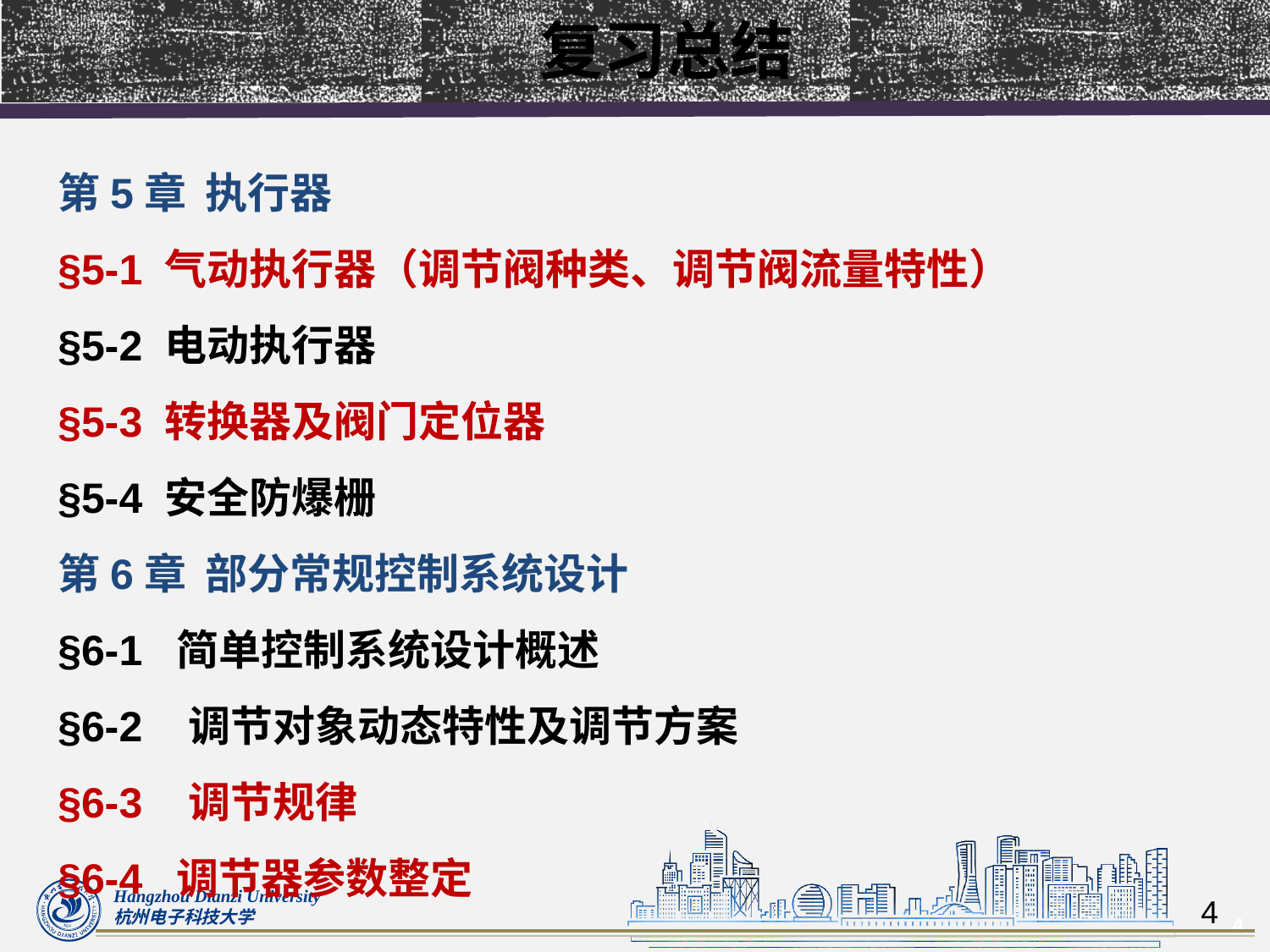

复习总结
第5章  执行器
§5-1 气动执行器（调节阀种类、调节阀流量特性）
§5-2 电动执行器
§5-3 转换器及阀门定位器
§5-4 安全防爆栅
第6章  部分常规控制系统设计
§6-1  简单控制系统设计概述
§6-2   调节对象动态特性及调节方案
§6-3   调节规律
§6-4  调节器参数整定

4